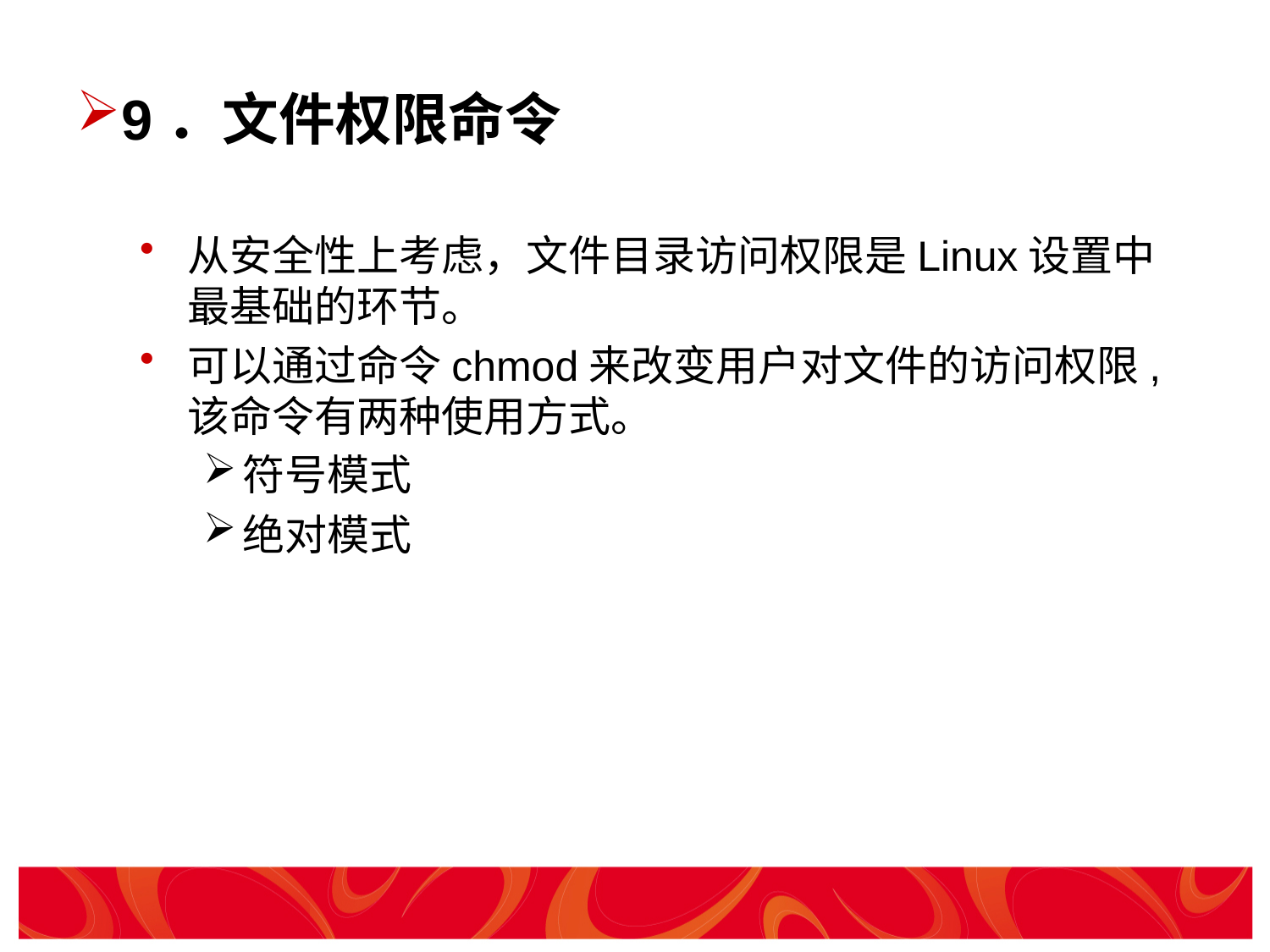

# 9．文件权限命令
从安全性上考虑，文件目录访问权限是Linux设置中最基础的环节。
可以通过命令chmod来改变用户对文件的访问权限,该命令有两种使用方式。
符号模式
绝对模式